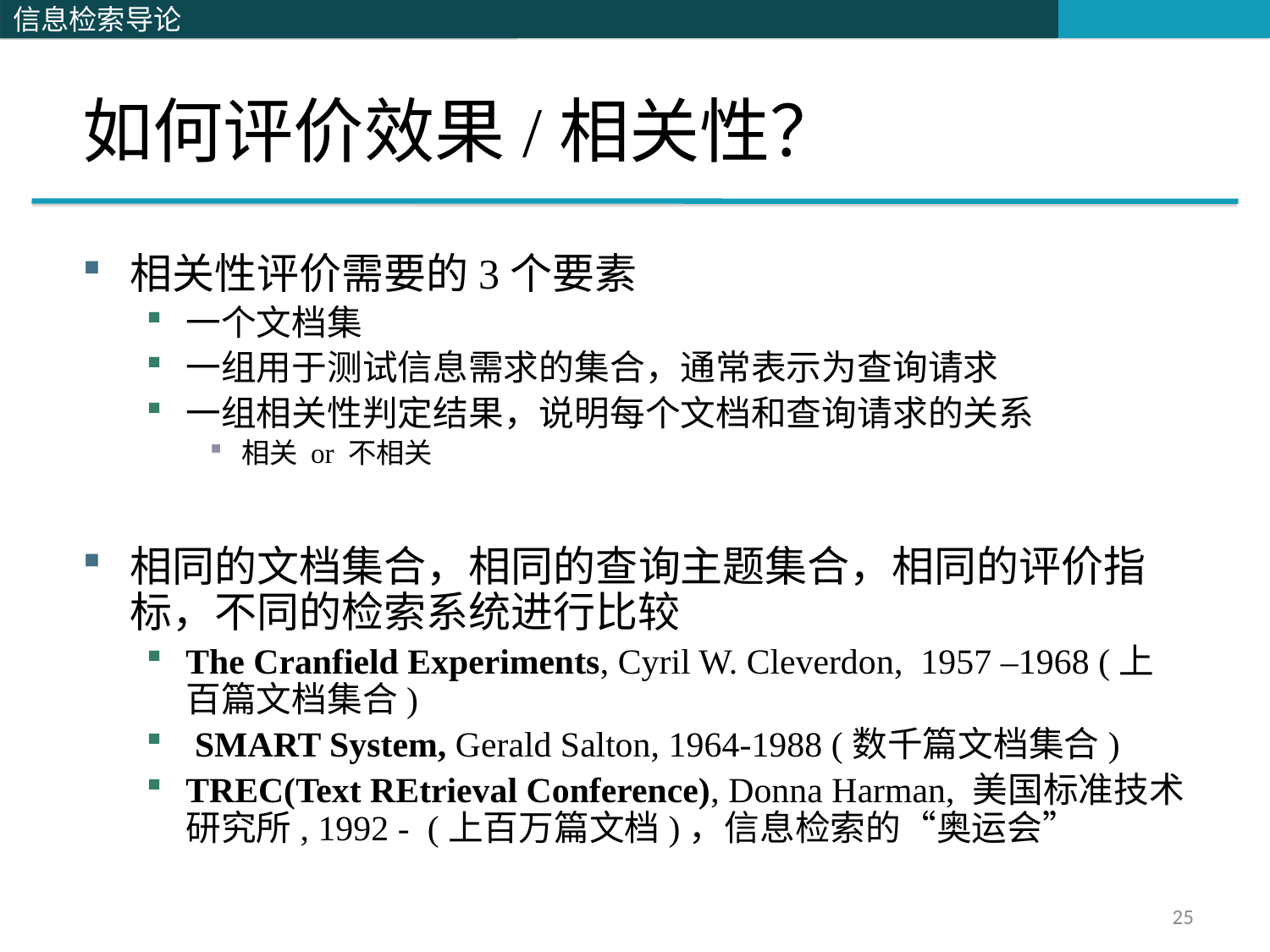

# 如何评价效果/相关性？
相关性评价需要的3个要素
一个文档集
一组用于测试信息需求的集合，通常表示为查询请求
一组相关性判定结果，说明每个文档和查询请求的关系
相关 or 不相关

相同的文档集合，相同的查询主题集合，相同的评价指标，不同的检索系统进行比较
The Cranfield Experiments, Cyril W. Cleverdon,  1957 –1968 (上百篇文档集合)
 SMART System, Gerald Salton, 1964-1988 (数千篇文档集合)
TREC(Text REtrieval Conference), Donna Harman, 美国标准技术研究所, 1992 -  (上百万篇文档)，信息检索的“奥运会”

25